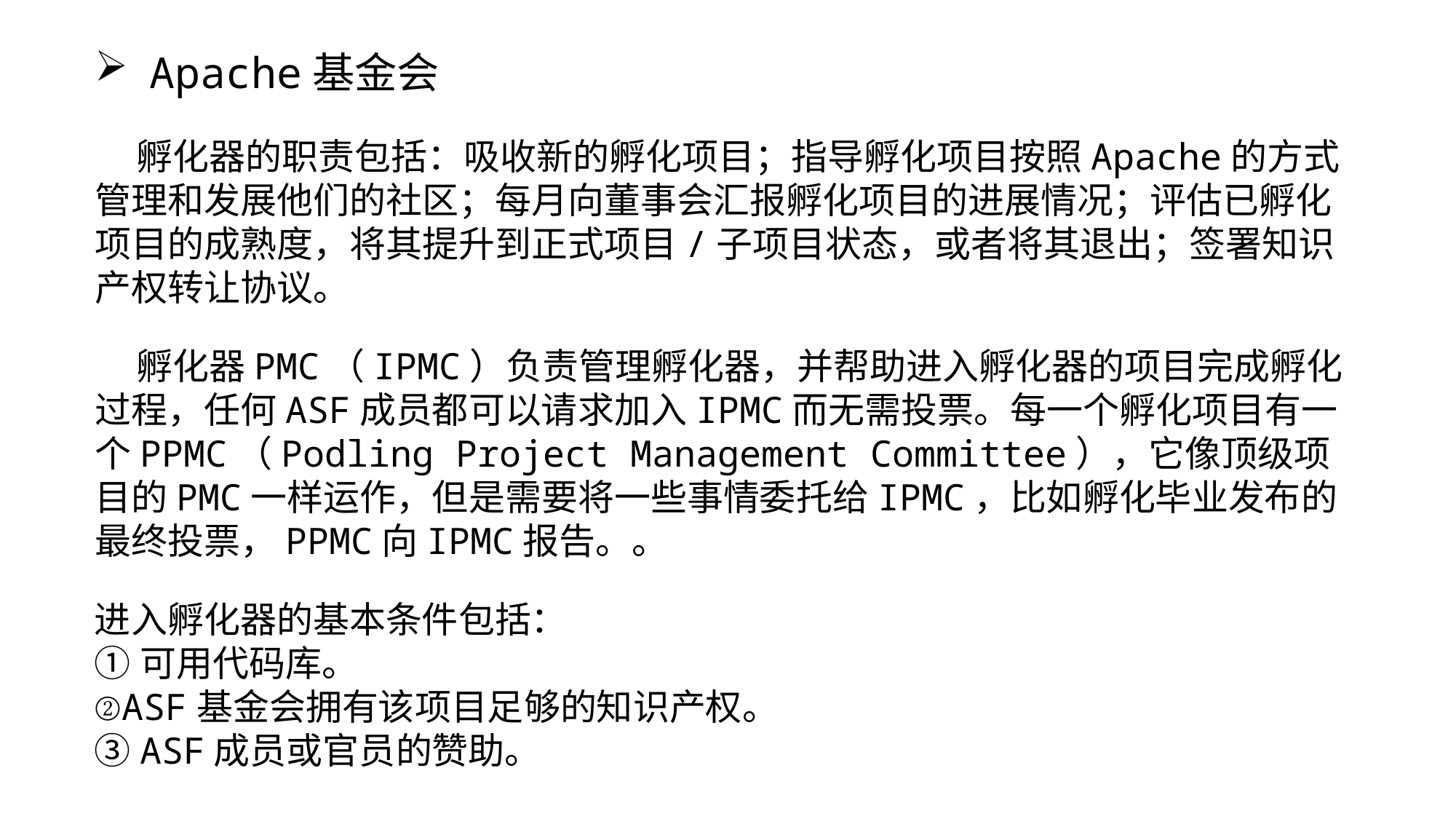

Apache基金会
    孵化器的职责包括：吸收新的孵化项目；指导孵化项目按照Apache的方式管理和发展他们的社区；每月向董事会汇报孵化项目的进展情况；评估已孵化项目的成熟度，将其提升到正式项目/子项目状态，或者将其退出；签署知识产权转让协议。
    孵化器PMC（IPMC）负责管理孵化器，并帮助进入孵化器的项目完成孵化过程，任何ASF成员都可以请求加入IPMC而无需投票。每一个孵化项目有一个PPMC（Podling Project Management Committee），它像顶级项目的PMC一样运作，但是需要将一些事情委托给IPMC，比如孵化毕业发布的最终投票，PPMC向IPMC报告。。
进入孵化器的基本条件包括：
①可用代码库。
②ASF基金会拥有该项目足够的知识产权。③ASF成员或官员的赞助。